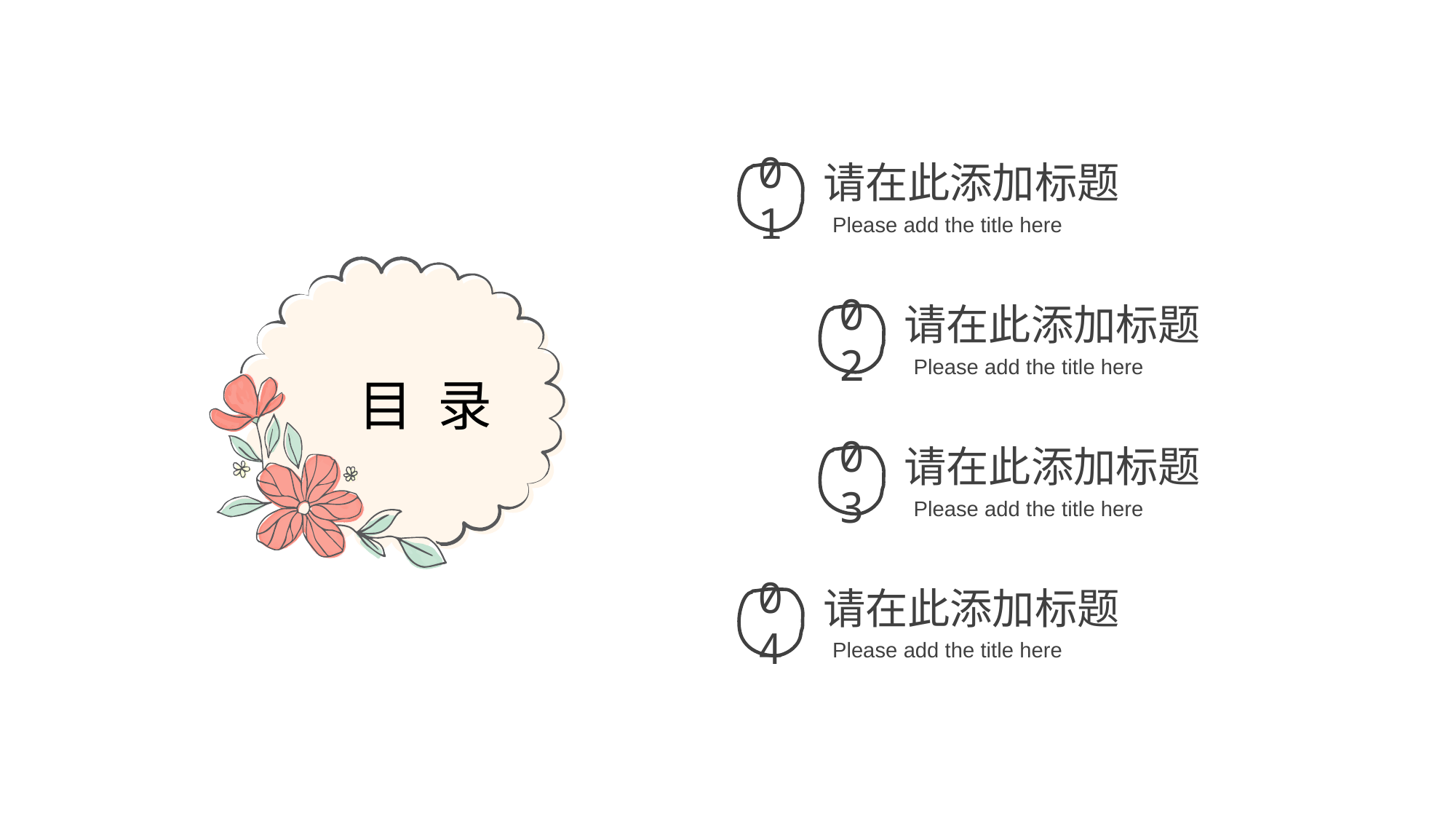

请在此添加标题
Please add the title here
01

请在此添加标题
Please add the title here
02
目  录
请在此添加标题
Please add the title here
03
请在此添加标题
Please add the title here
04